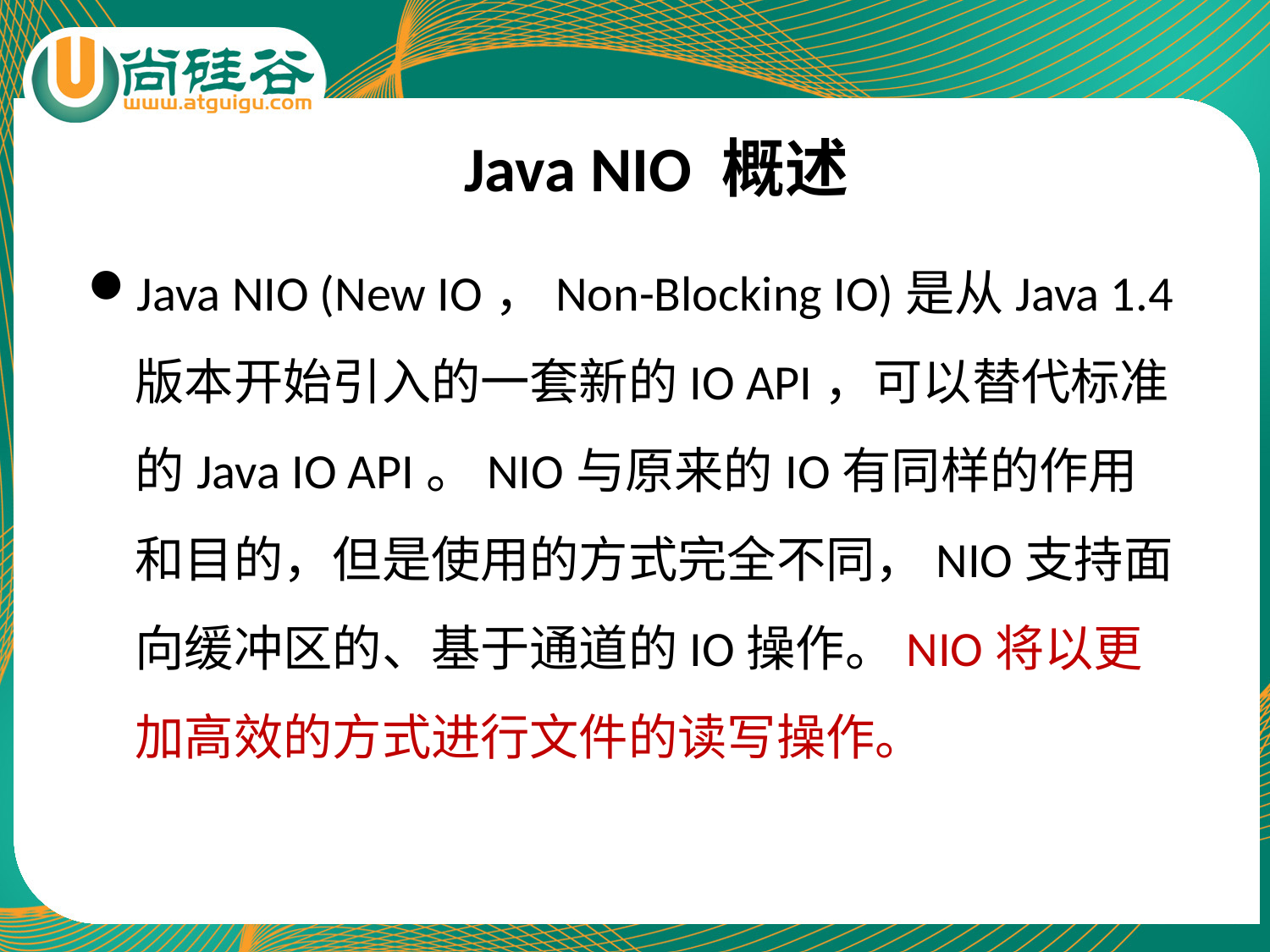

# Java NIO 概述
Java NIO (New IO，Non-Blocking IO)是从Java 1.4版本开始引入的一套新的IO API，可以替代标准的Java IO API。NIO与原来的IO有同样的作用和目的，但是使用的方式完全不同，NIO支持面向缓冲区的、基于通道的IO操作。NIO将以更加高效的方式进行文件的读写操作。